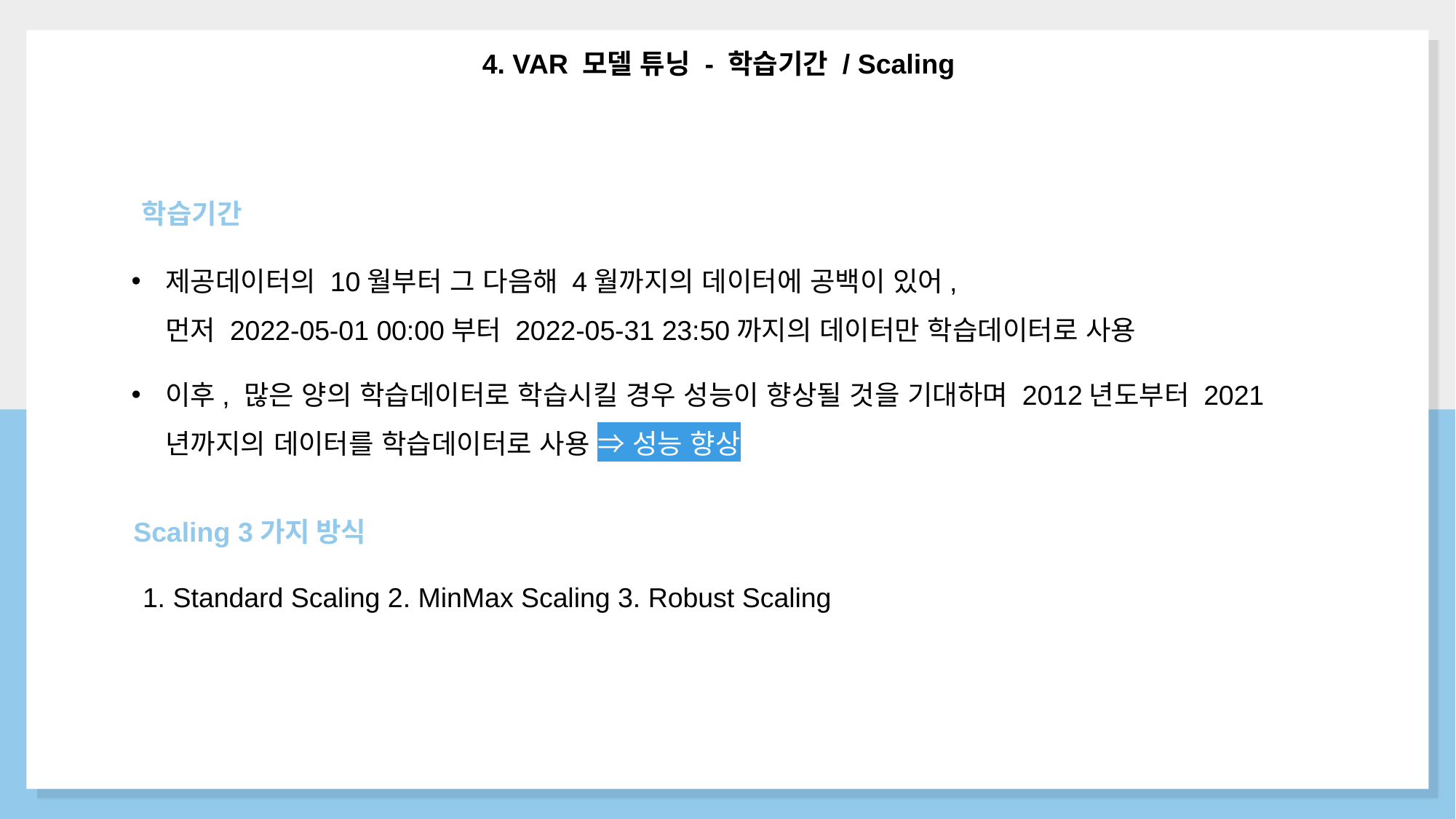

4. VAR 모델 튜닝 - 학습기간 / Scaling
t Scaling
학습기간
제공데이터의 10월부터 그 다음해 4월까지의 데이터에 공백이 있어, 
먼저 2022-05-01 00:00부터 2022-05-31 23:50까지의 데이터만 학습데이터로 사용
이후, 많은 양의 학습데이터로 학습시킬 경우 성능이 향상될 것을 기대하며 2012년도부터 2021년까지의 데이터를 학습데이터로 사용 ⇒ 성능 향상

Scaling 3가지 방식​
1. Standard Scaling​ 2. MinMax Scaling​ 3. Robust Scaling